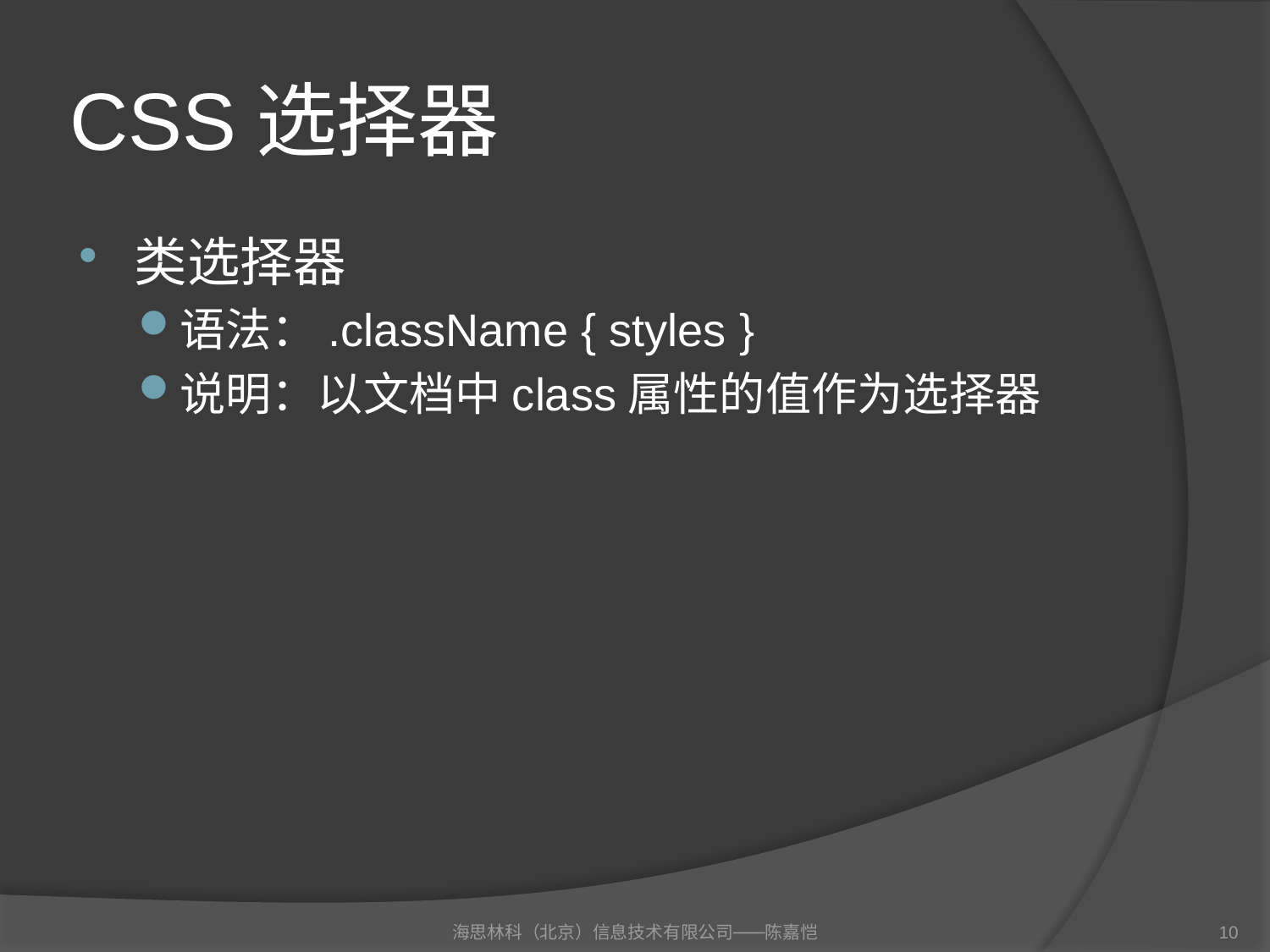

# CSS选择器
类选择器
语法：.className { styles }
说明：以文档中class属性的值作为选择器
海思林科（北京）信息技术有限公司——陈嘉恺
10